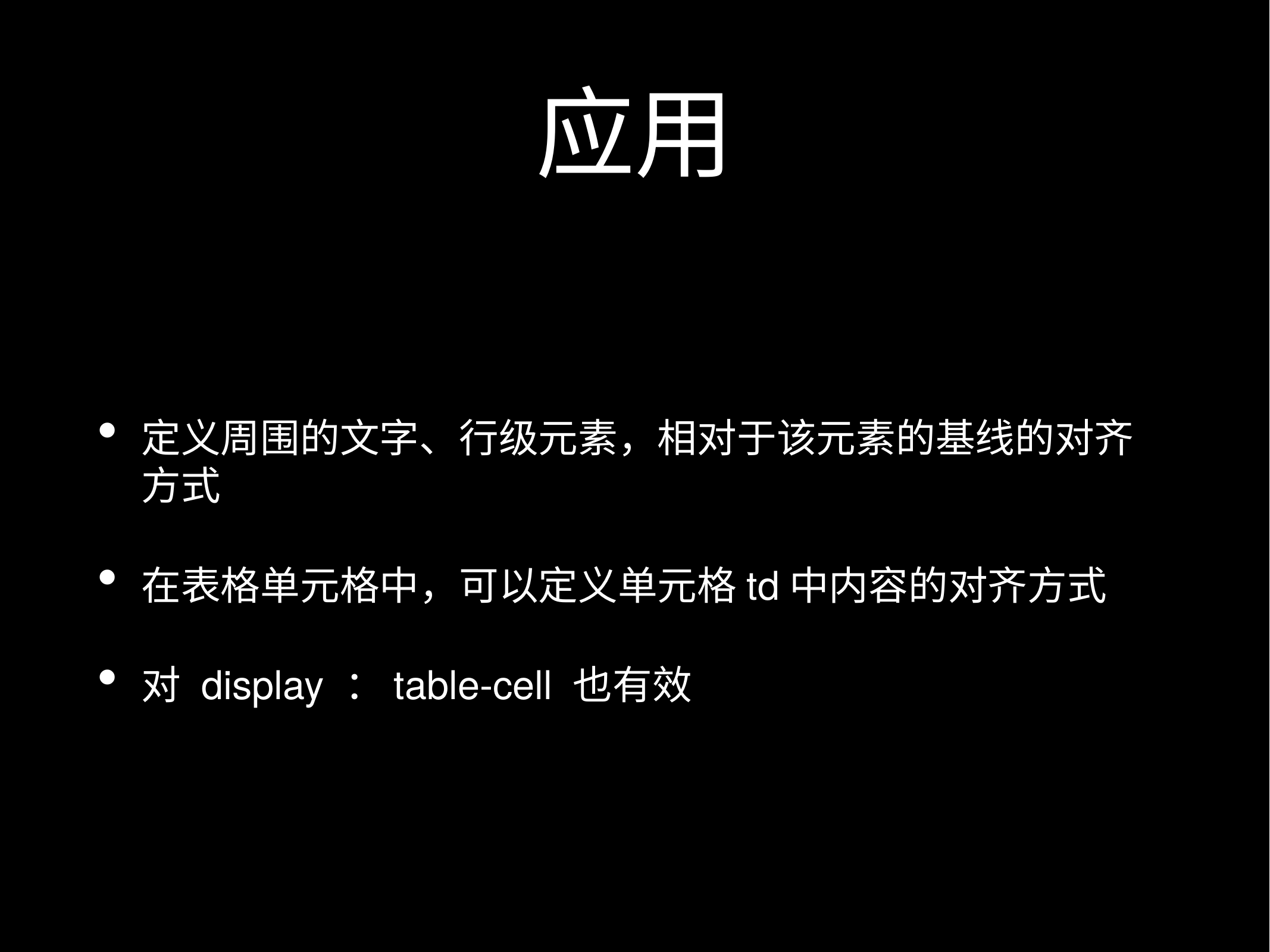

# 应用
定义周围的文字、行级元素，相对于该元素的基线的对齐方式
在表格单元格中，可以定义单元格td中内容的对齐方式
对 display ：table-cell 也有效